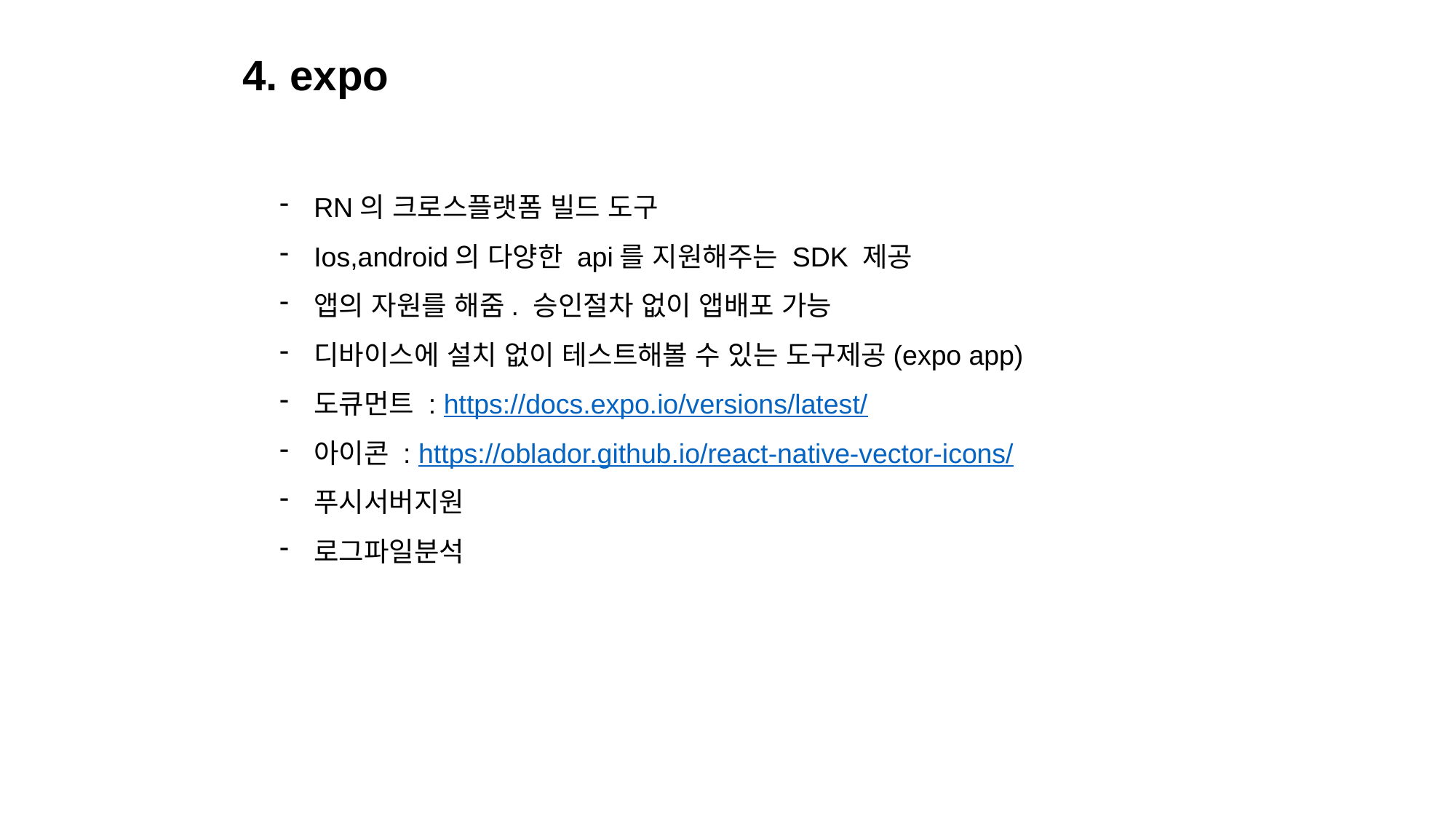

4. expo
RN의 크로스플랫폼 빌드 도구
Ios,android의 다양한 api를 지원해주는 SDK 제공
앱의 자원를 해줌. 승인절차 없이 앱배포 가능
디바이스에 설치 없이 테스트해볼 수 있는 도구제공(expo app)
도큐먼트 : https://docs.expo.io/versions/latest/
아이콘 : https://oblador.github.io/react-native-vector-icons/
푸시서버지원
로그파일분석